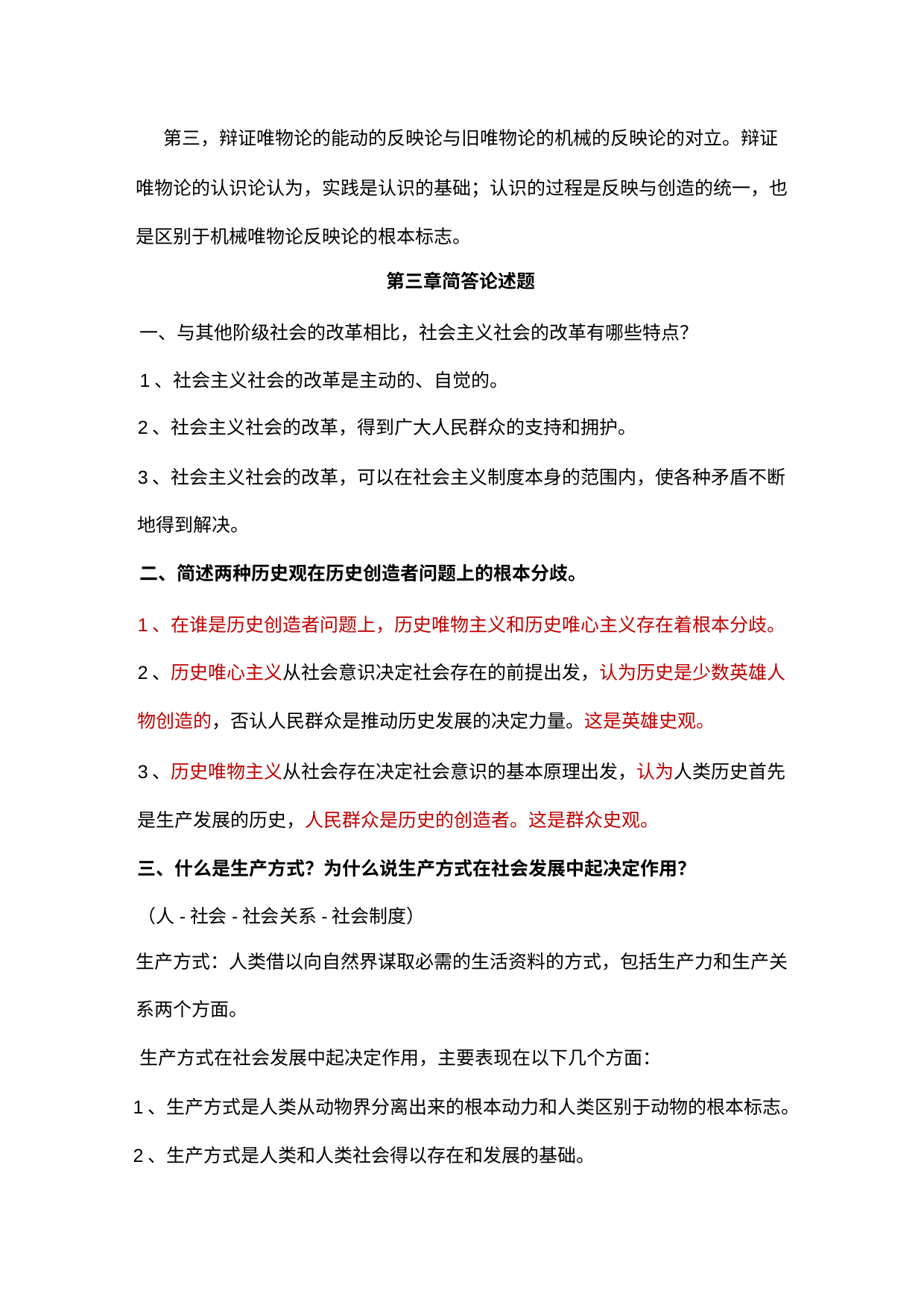

第三，辩证唯物论的能动的反映论与旧唯物论的机械的反映论的对立。辩证

唯物论的认识论认为，实践是认识的基础；认识的过程是反映与创造的统一，也

是区别于机械唯物论反映论的根本标志。
第三章简答论述题
一、与其他阶级社会的改革相比，社会主义社会的改革有哪些特点？

1、社会主义社会的改革是主动的、自觉的。
2、社会主义社会的改革，得到广大人民群众的支持和拥护。
3、社会主义社会的改革，可以在社会主义制度本身的范围内，使各种矛盾不断

地得到解决。
二、简述两种历史观在历史创造者问题上的根本分歧。
1、在谁是历史创造者问题上，历史唯物主义和历史唯心主义存在着根本分歧。

2、历史唯心主义从社会意识决定社会存在的前提出发，认为历史是少数英雄人

物创造的，否认人民群众是推动历史发展的决定力量。这是英雄史观。
3、历史唯物主义从社会存在决定社会意识的基本原理出发，认为人类历史首先

是生产发展的历史，人民群众是历史的创造者。这是群众史观。

三、什么是生产方式？为什么说生产方式在社会发展中起决定作用？

（人-社会-社会关系-社会制度）
生产方式：人类借以向自然界谋取必需的生活资料的方式，包括生产力和生产关

系两个方面。
生产方式在社会发展中起决定作用，主要表现在以下几个方面：
1、生产方式是人类从动物界分离出来的根本动力和人类区别于动物的根本标志。

2、生产方式是人类和人类社会得以存在和发展的基础。